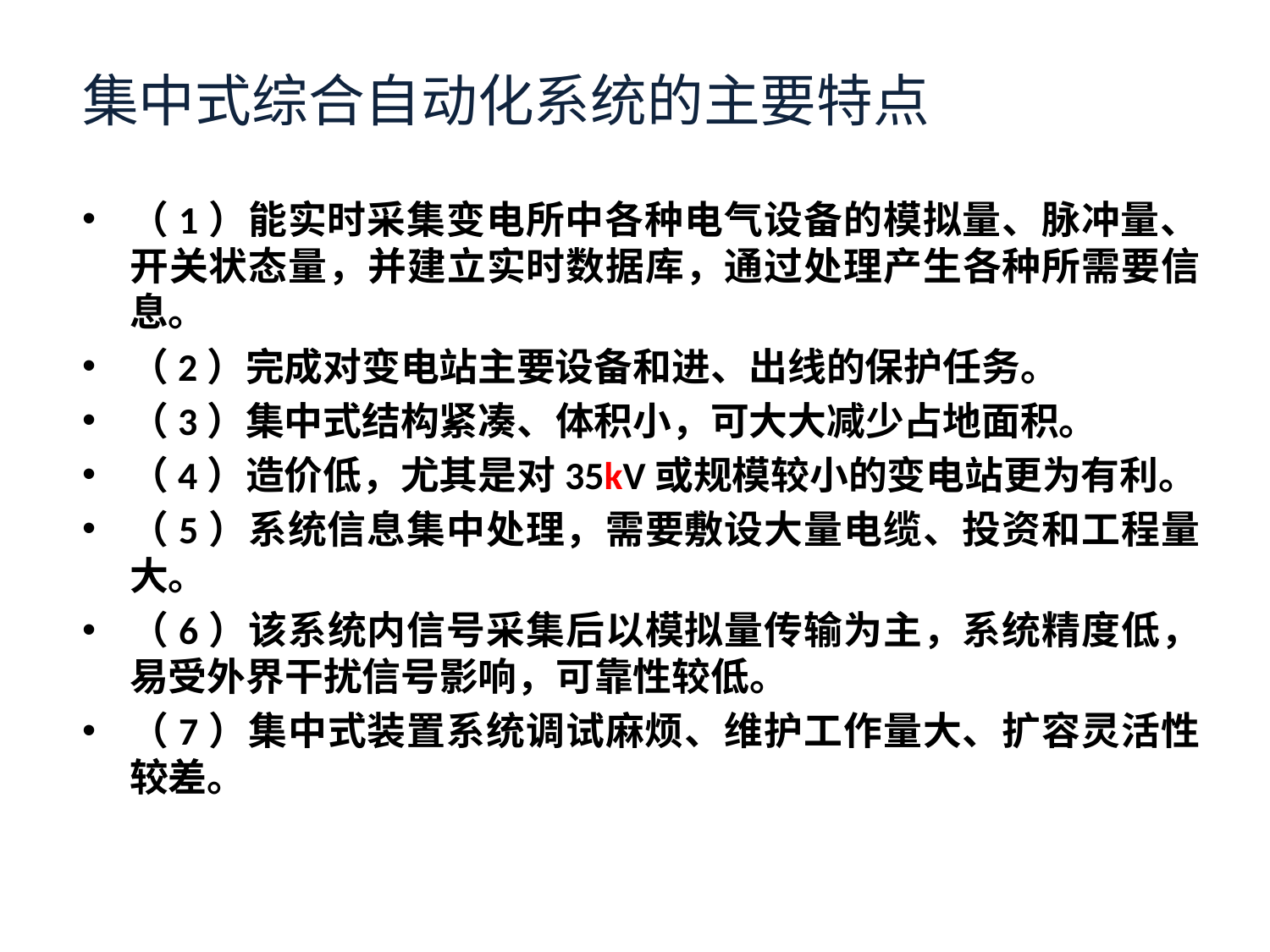

# 集中式综合自动化系统的主要特点
（1）能实时采集变电所中各种电气设备的模拟量、脉冲量、开关状态量，并建立实时数据库，通过处理产生各种所需要信息。
（2）完成对变电站主要设备和进、出线的保护任务。
（3）集中式结构紧凑、体积小，可大大减少占地面积。
（4）造价低，尤其是对35kV或规模较小的变电站更为有利。
（5）系统信息集中处理，需要敷设大量电缆、投资和工程量大。
（6）该系统内信号采集后以模拟量传输为主，系统精度低，易受外界干扰信号影响，可靠性较低。
（7）集中式装置系统调试麻烦、维护工作量大、扩容灵活性较差。